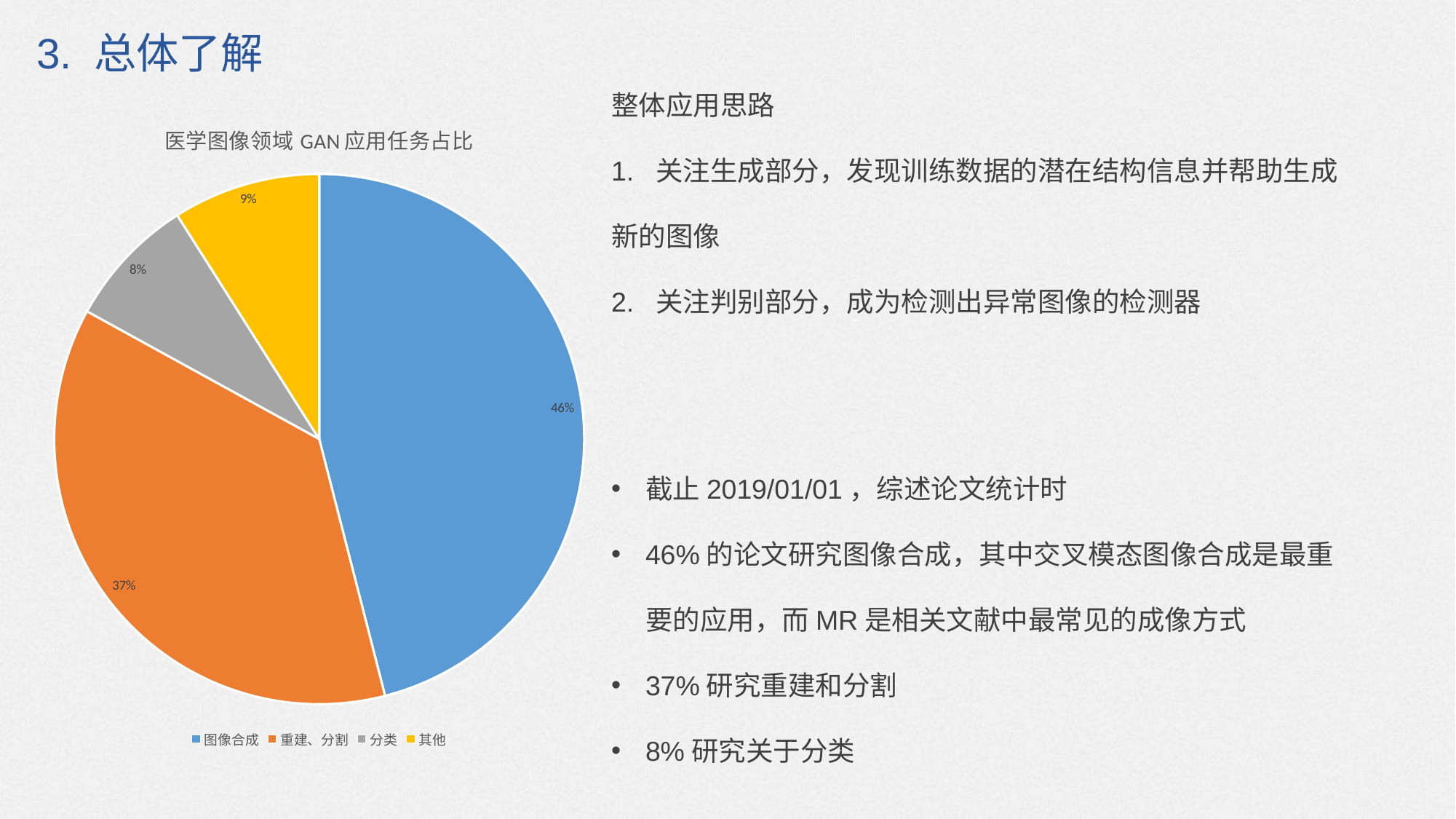

3. 总体了解
整体应用思路
1.  关注生成部分，发现训练数据的潜在结构信息并帮助生成新的图像
2.  关注判别部分，成为检测出异常图像的检测器

### Chart: 医学图像领域GAN应用任务占比

| Category | 医学图像领域GAN研究占比 |
|---|---|
| 图像合成 | 0.46 |
| 重建、分割 | 0.37 |
| 分类 | 0.08 |
| 其他 | 0.09 |
截止2019/01/01，综述论文统计时
46%的论文研究图像合成，其中交叉模态图像合成是最重要的应用，而MR是相关文献中最常见的成像方式
37%研究重建和分割
8%研究关于分类